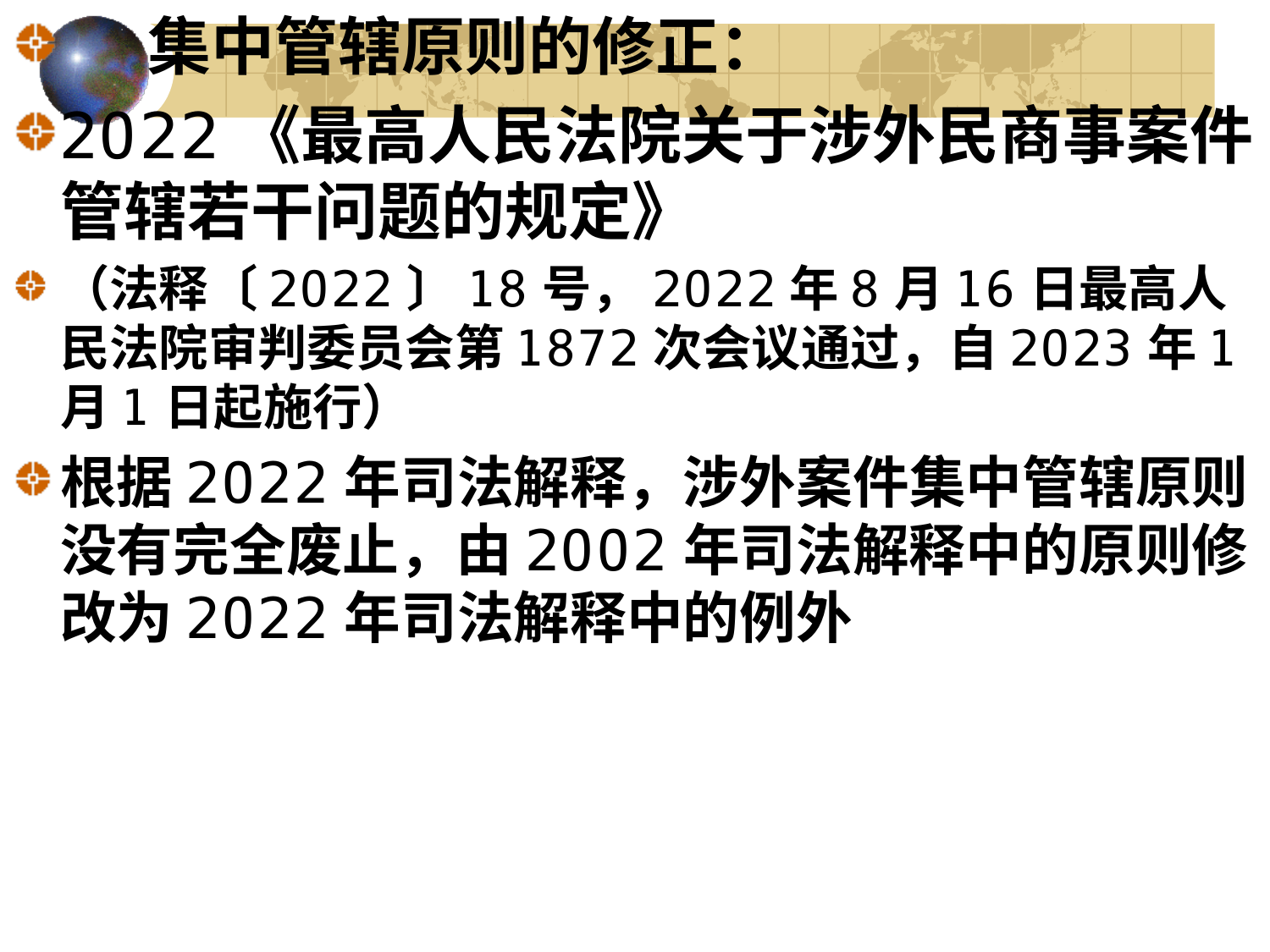

集中管辖原则的修正：
2022《最高人民法院关于涉外民商事案件管辖若干问题的规定》
（法释〔2022〕18号，2022年8月16日最高人民法院审判委员会第1872次会议通过，自2023年1月1日起施行）
根据2022年司法解释，涉外案件集中管辖原则没有完全废止，由2002年司法解释中的原则修改为2022年司法解释中的例外